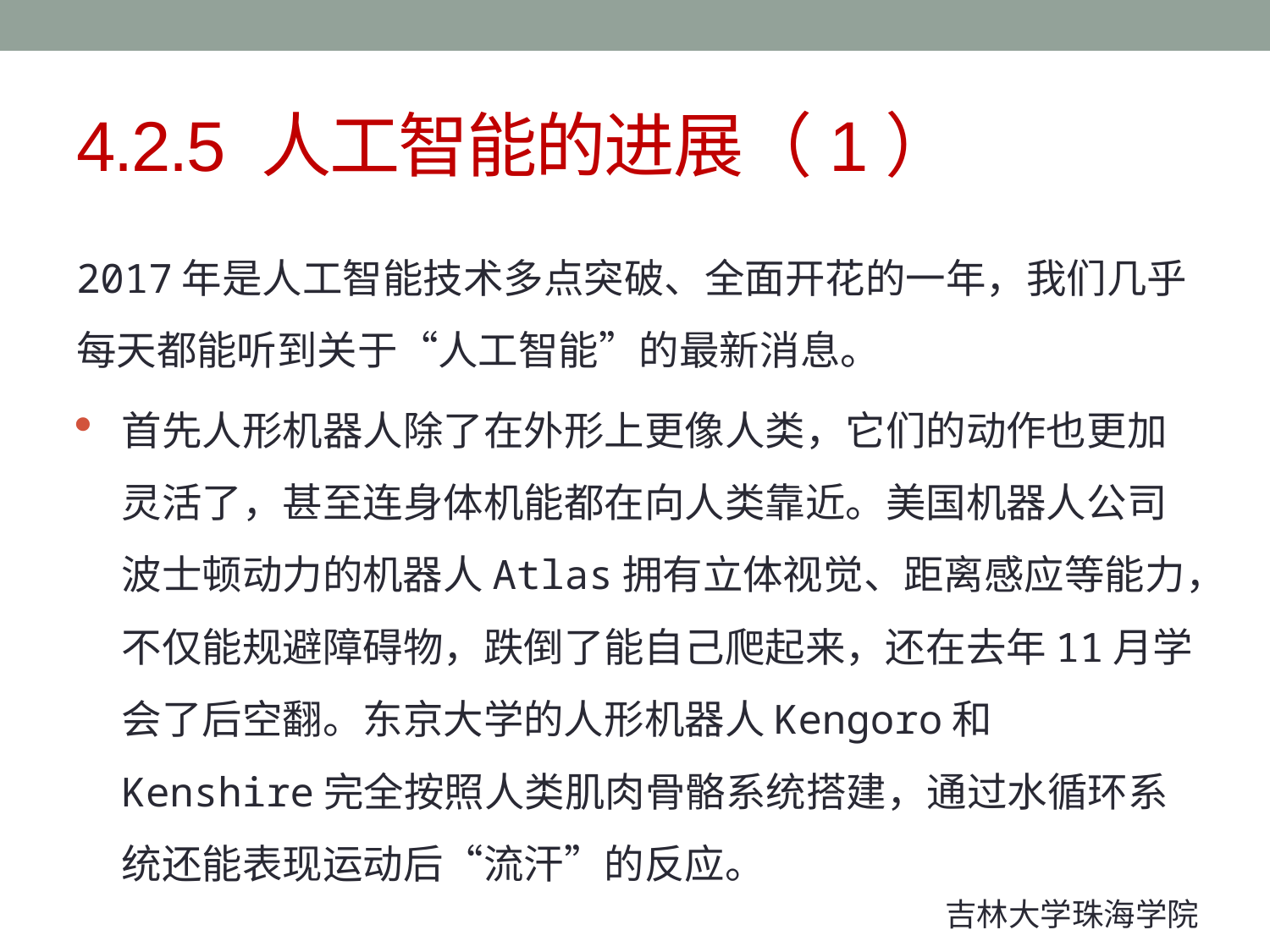

# 4.2.5 人工智能的进展（1）
2017年是人工智能技术多点突破、全面开花的一年，我们几乎每天都能听到关于“人工智能”的最新消息。
首先人形机器人除了在外形上更像人类，它们的动作也更加灵活了，甚至连身体机能都在向人类靠近。美国机器人公司波士顿动力的机器人Atlas拥有立体视觉、距离感应等能力，不仅能规避障碍物，跌倒了能自己爬起来，还在去年11月学会了后空翻。东京大学的人形机器人Kengoro和Kenshire完全按照人类肌肉骨骼系统搭建，通过水循环系统还能表现运动后“流汗”的反应。